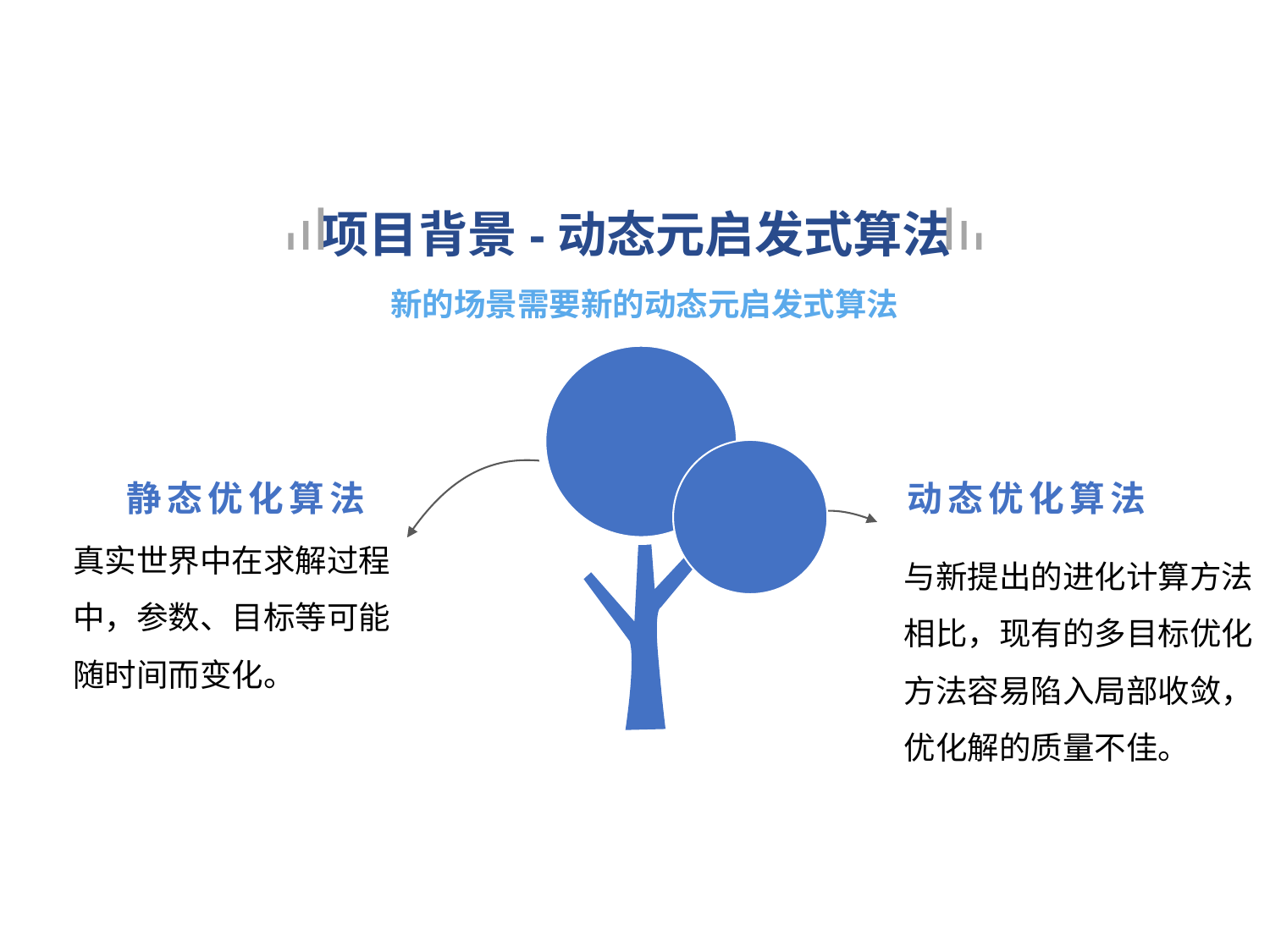

项目背景-动态元启发式算法

新的场景需要新的动态元启发式算法

静态优化算法
动态优化算法

真实世界中在求解过程中，参数、目标等可能随时间而变化。

与新提出的进化计算方法相比，现有的多目标优化方法容易陷入局部收敛，优化解的质量不佳。